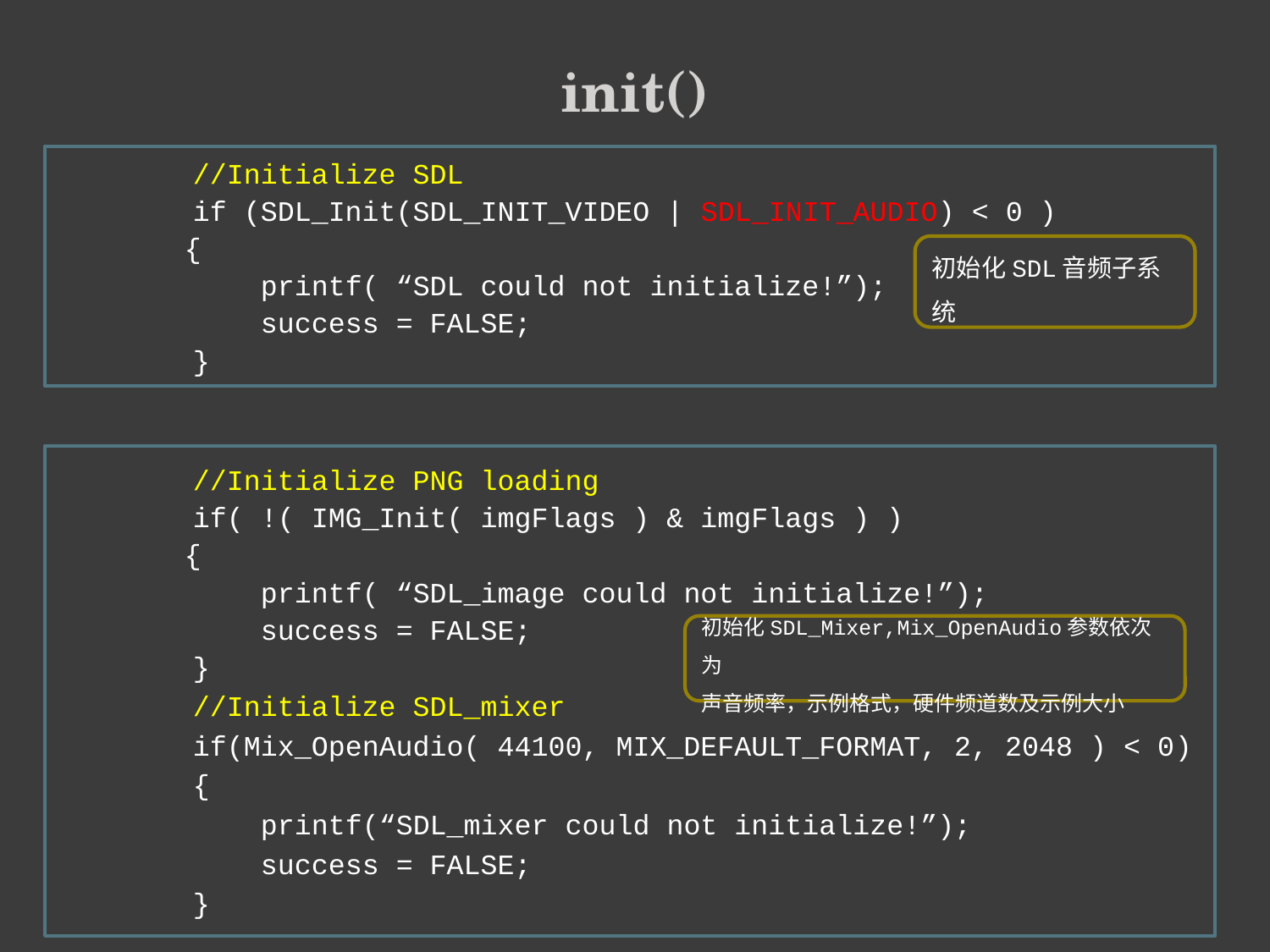

init()
        //Initialize SDL
        if (SDL_Init(SDL_INIT_VIDEO | SDL_INIT_AUDIO) < 0 )
	{
            printf( “SDL could not initialize!”);
            success = FALSE;
        }
初始化SDL音频子系统
        //Initialize PNG loading
        if( !( IMG_Init( imgFlags ) & imgFlags ) )
	{
            printf( “SDL_image could not initialize!”);
            success = FALSE;
        }
        //Initialize SDL_mixer
        if(Mix_OpenAudio( 44100, MIX_DEFAULT_FORMAT, 2, 2048 ) < 0)
        {
            printf(“SDL_mixer could not initialize!”);
            success = FALSE;
        }
初始化SDL_Mixer,Mix_OpenAudio参数依次为
声音频率，示例格式，硬件频道数及示例大小